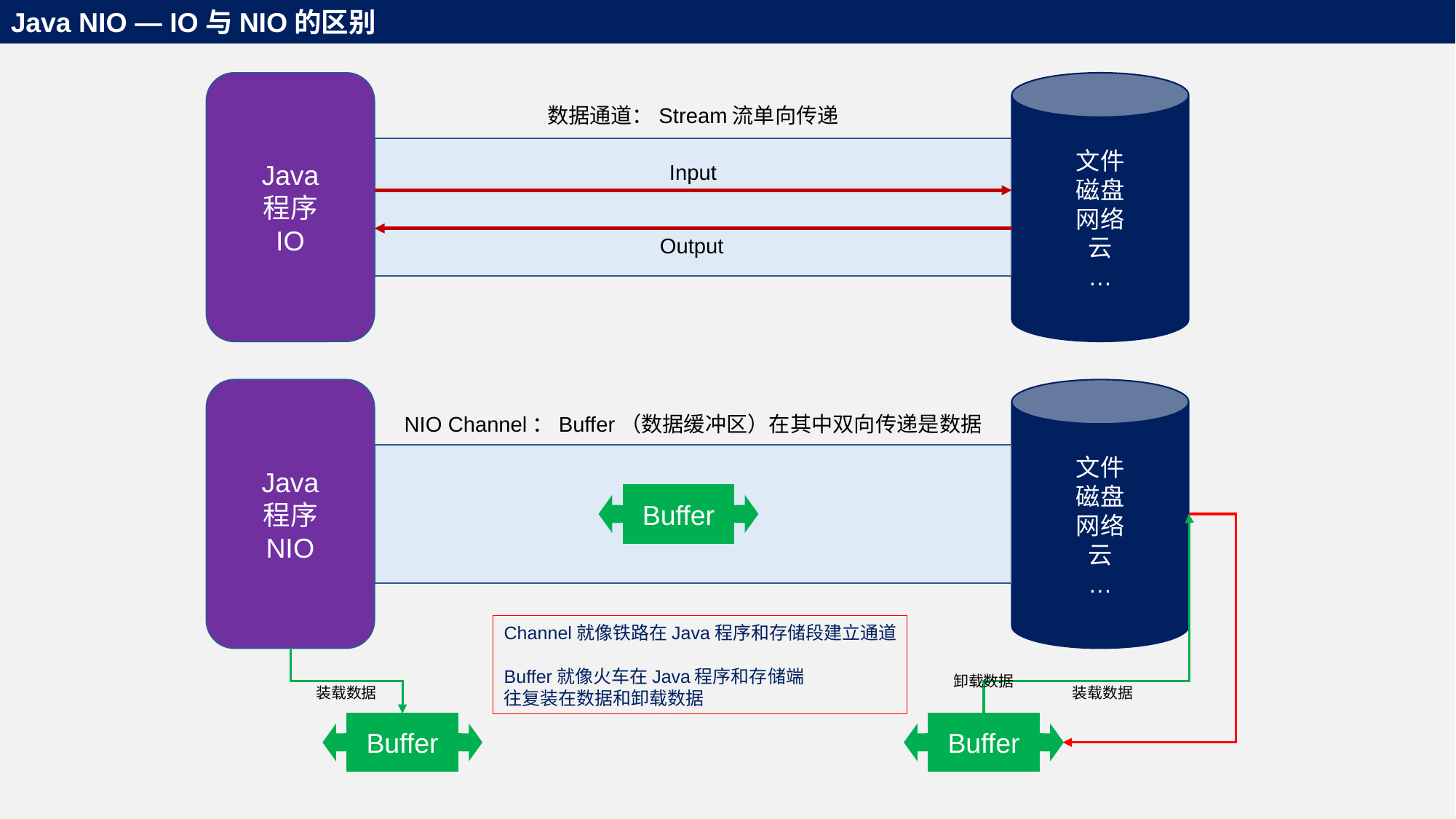

Java NIO — IO与NIO的区别
Java
程序
IO
文件
磁盘
网络
云
…
数据通道：Stream流单向传递

Input
Output
Java
程序
NIO
文件
磁盘
网络
云
…
NIO Channel：Buffer（数据缓冲区）在其中双向传递是数据

Buffer

Channel就像铁路在Java程序和存储段建立通道

Buffer就像火车在Java程序和存储端
往复装在数据和卸载数据
卸载数据
装载数据
装载数据
Buffer

Buffer